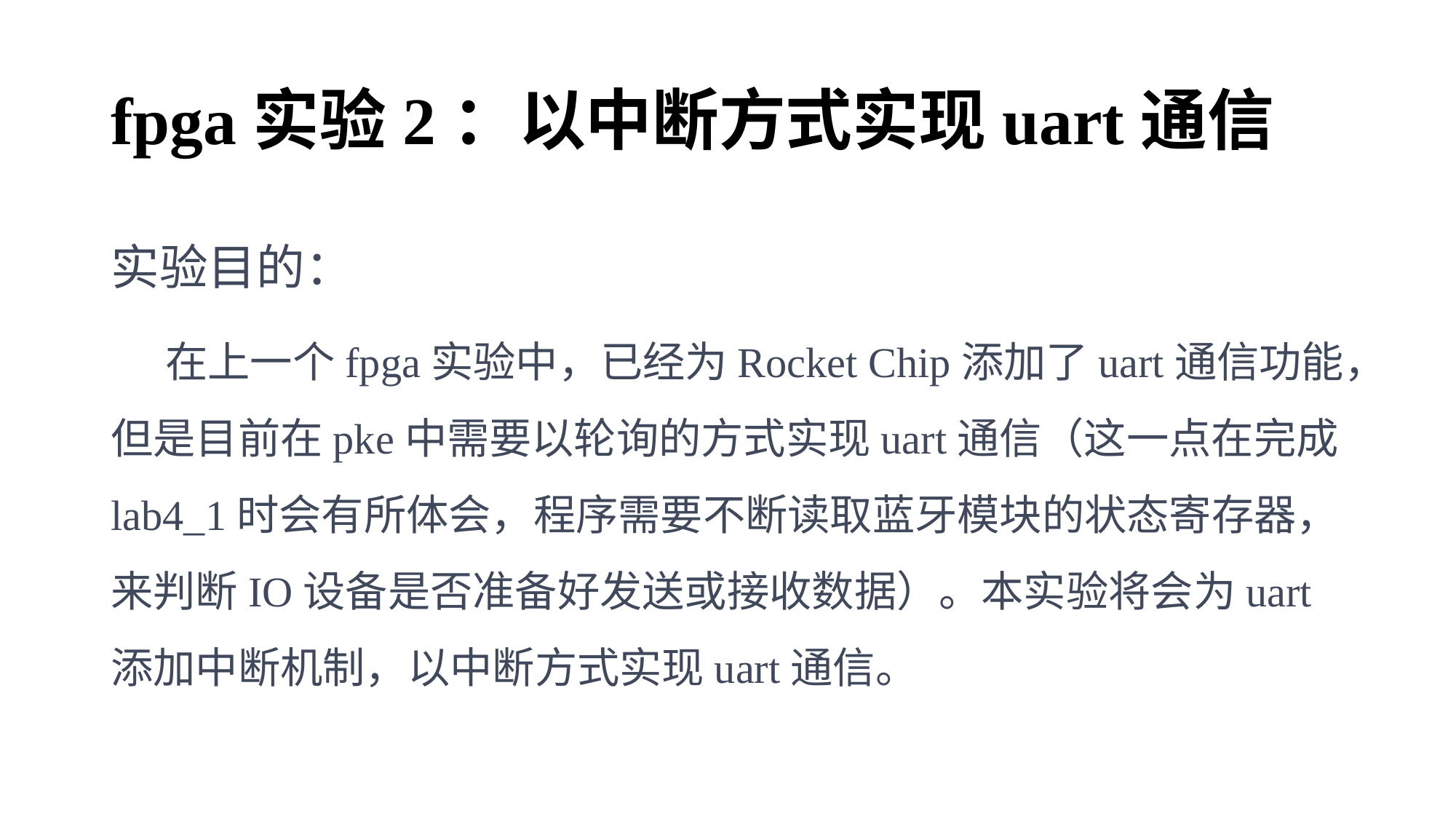

# fpga实验2：以中断方式实现uart通信
实验目的：
在上一个fpga实验中，已经为Rocket Chip添加了uart通信功能，但是目前在pke中需要以轮询的方式实现uart通信（这一点在完成lab4_1时会有所体会，程序需要不断读取蓝牙模块的状态寄存器，来判断IO设备是否准备好发送或接收数据）。本实验将会为uart添加中断机制，以中断方式实现uart通信。